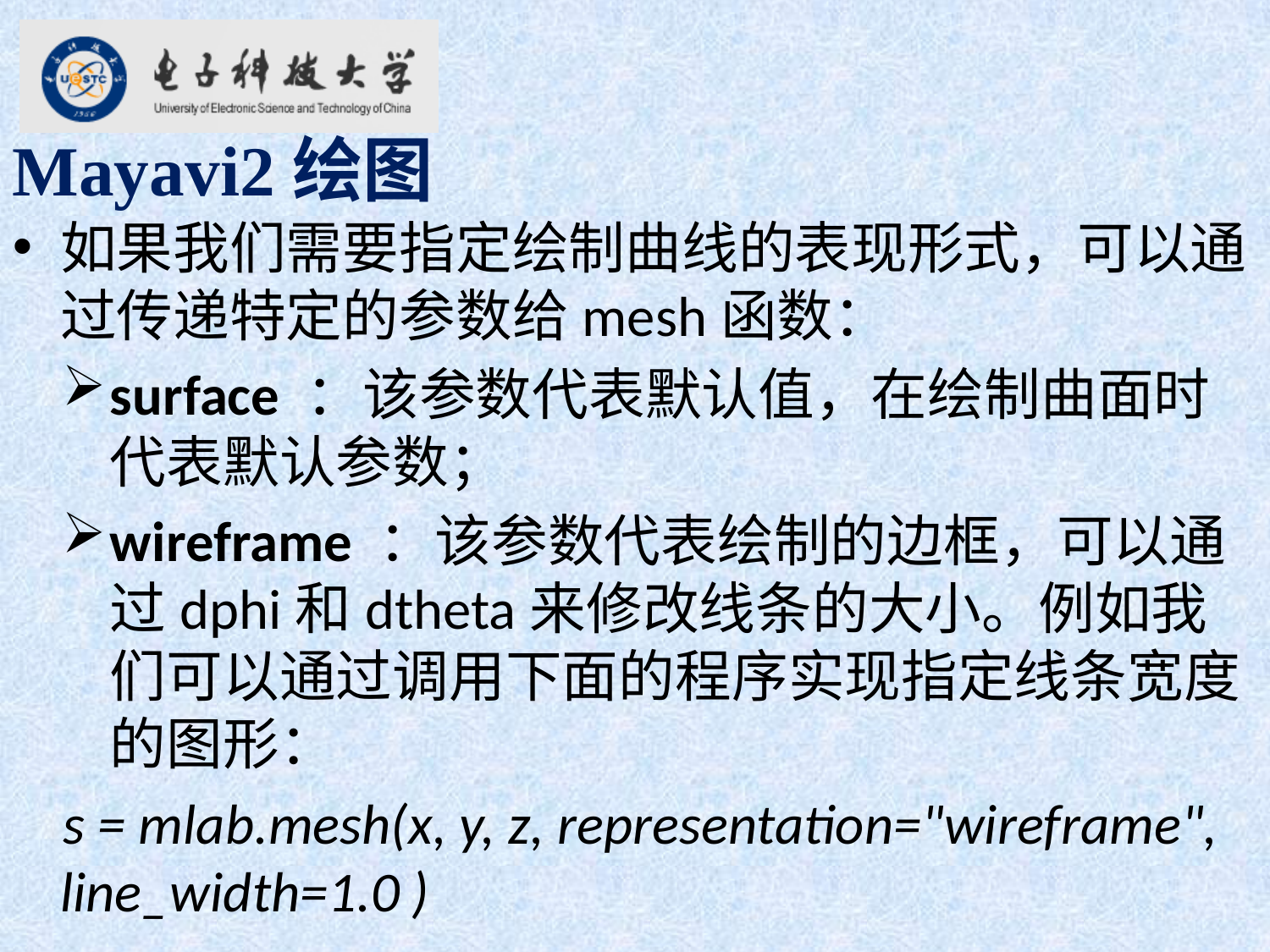

Mayavi2绘图

如果我们需要指定绘制曲线的表现形式，可以通过传递特定的参数给mesh函数：
surface ：该参数代表默认值，在绘制曲面时代表默认参数；
wireframe ：该参数代表绘制的边框，可以通过dphi和dtheta来修改线条的大小。例如我们可以通过调用下面的程序实现指定线条宽度的图形：
    s = mlab.mesh(x, y, z, representation="wireframe", line_width=1.0 )